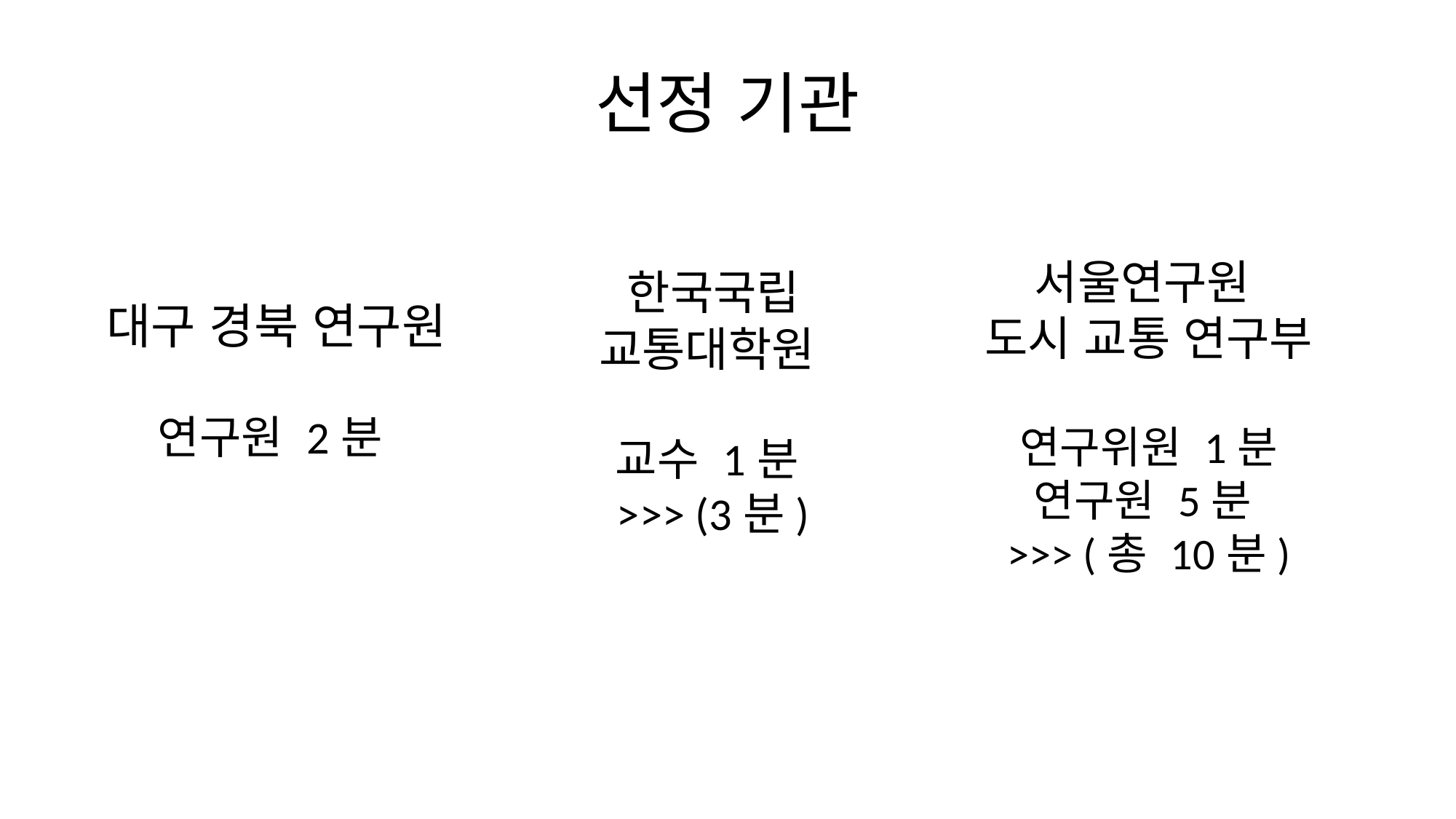

# 선정 기관
대구 경북 연구원

연구원 2분

한국국립
교통대학원

교수 1분
>>> (3분)

서울연구원
도시 교통 연구부

연구위원 1분
연구원 5분
>>> (총 10분)